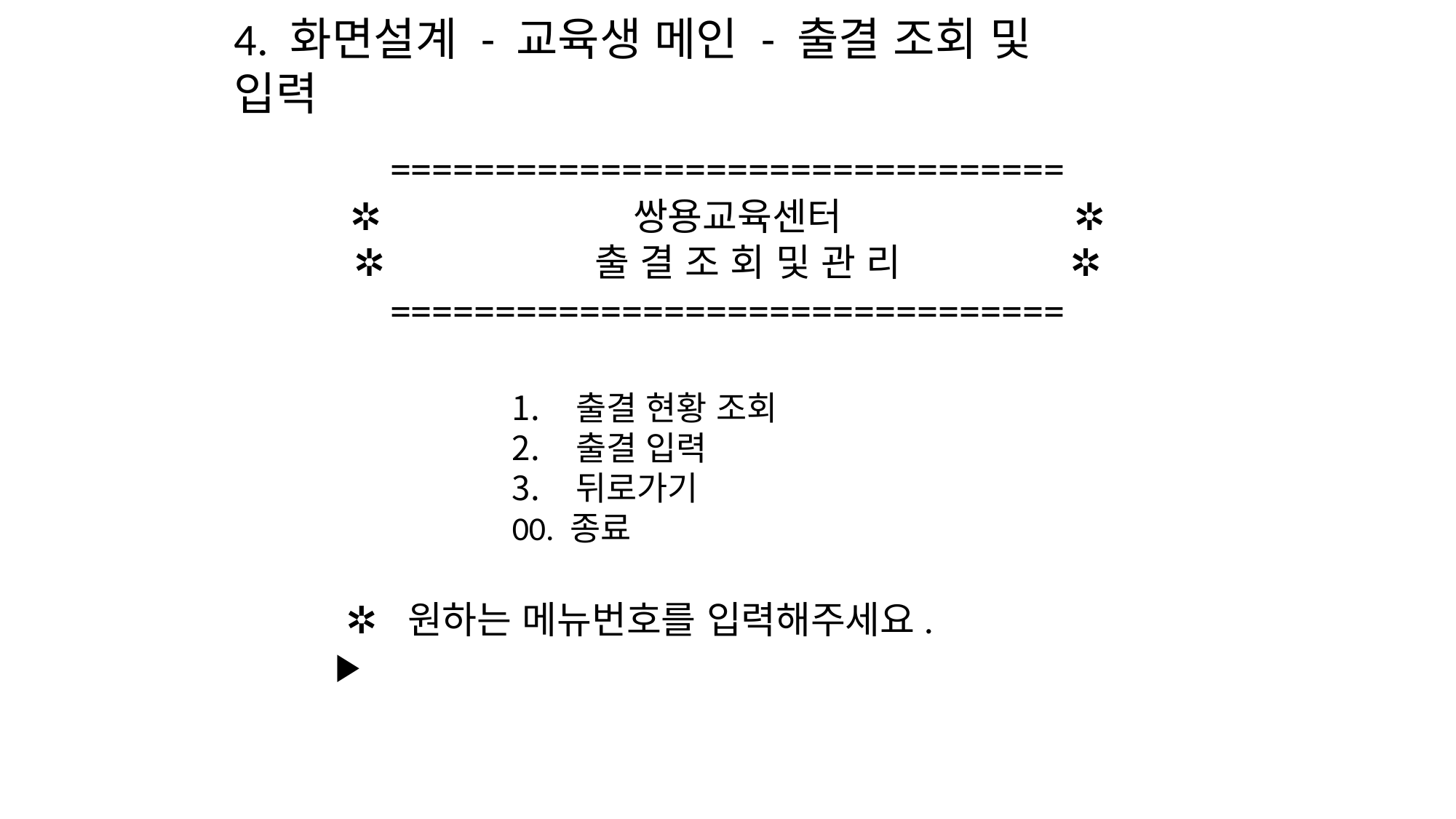

4. 화면설계 - 교육생 메인 - 출결 조회 및 입력
================================
✲                       쌍용교육센터                      ✲
✲                   출 결 조 회 및 관 리                ✲
================================
출결 현황 조회
출결 입력
뒤로가기
00. 종료
 ✲  원하는 메뉴번호를 입력해주세요.
▶